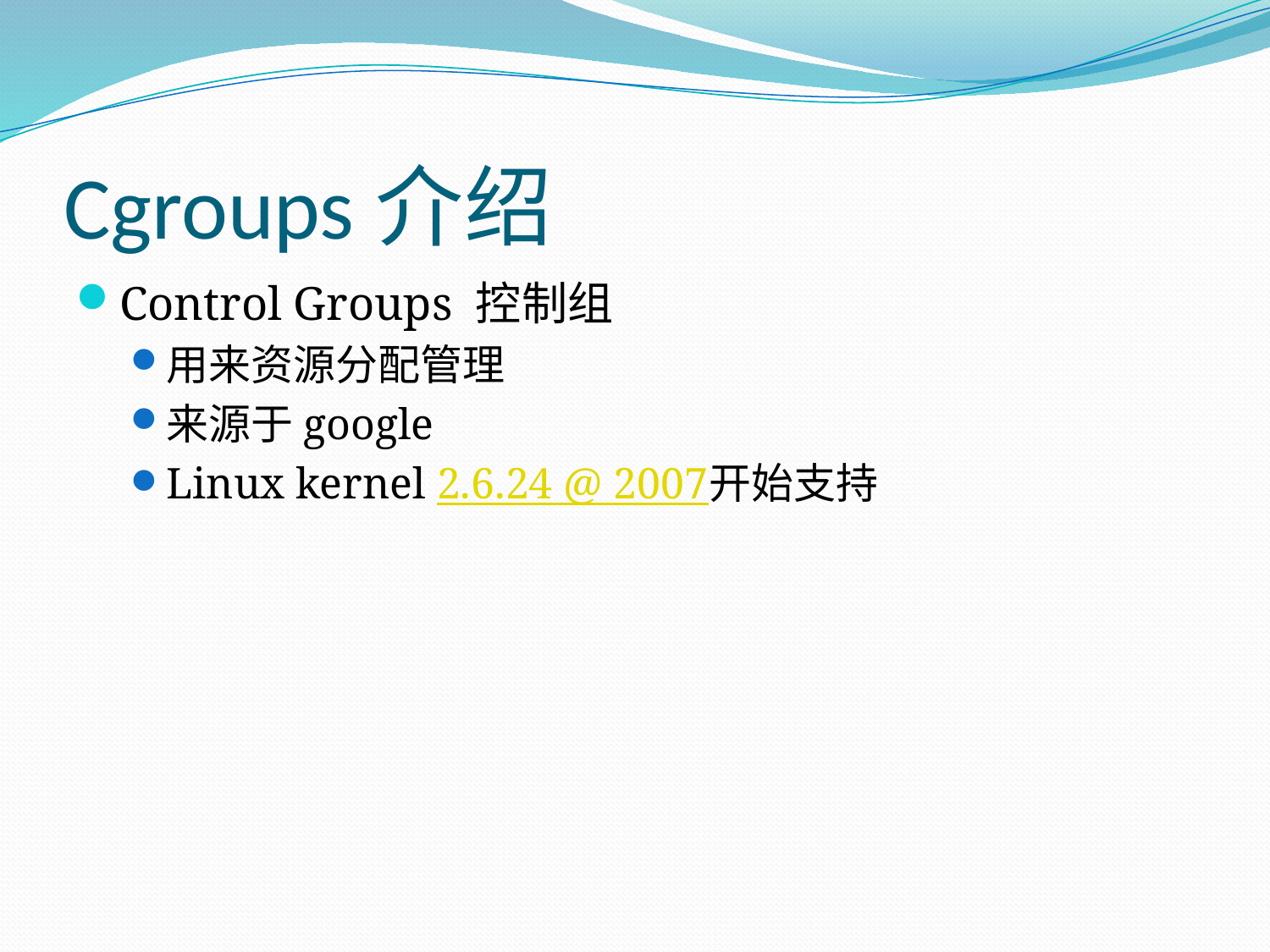

# Cgroups介绍
Control Groups 控制组
用来资源分配管理
来源于google
Linux kernel 2.6.24 @ 2007开始支持